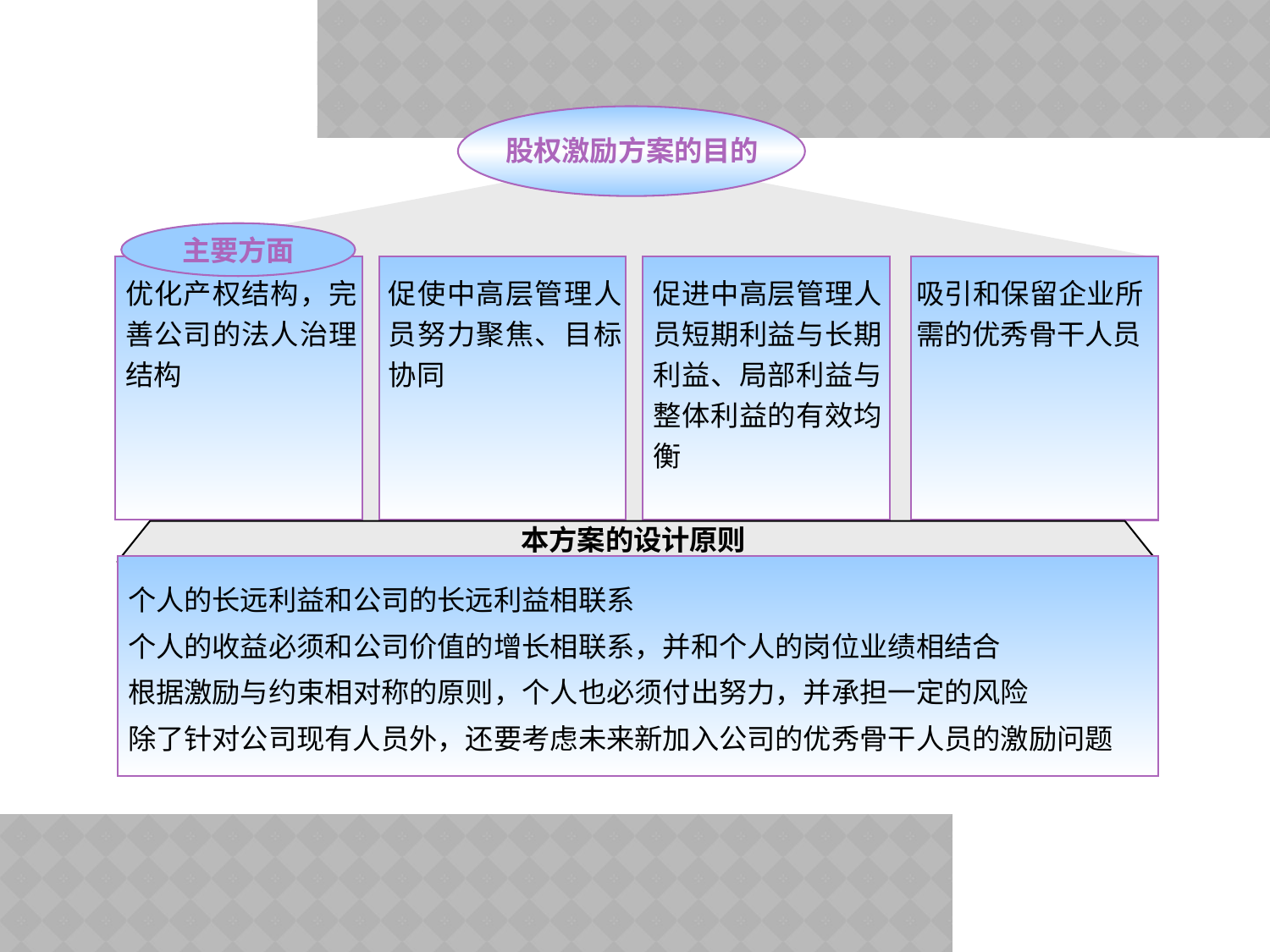

股权激励方案的目的

主要方面

优化产权结构，完善公司的法人治理结构
促使中高层管理人员努力聚焦、目标协同
促进中高层管理人员短期利益与长期利益、局部利益与整体利益的有效均衡
吸引和保留企业所需的优秀骨干人员
本方案的设计原则

个人的长远利益和公司的长远利益相联系
个人的收益必须和公司价值的增长相联系，并和个人的岗位业绩相结合
根据激励与约束相对称的原则，个人也必须付出努力，并承担一定的风险
除了针对公司现有人员外，还要考虑未来新加入公司的优秀骨干人员的激励问题